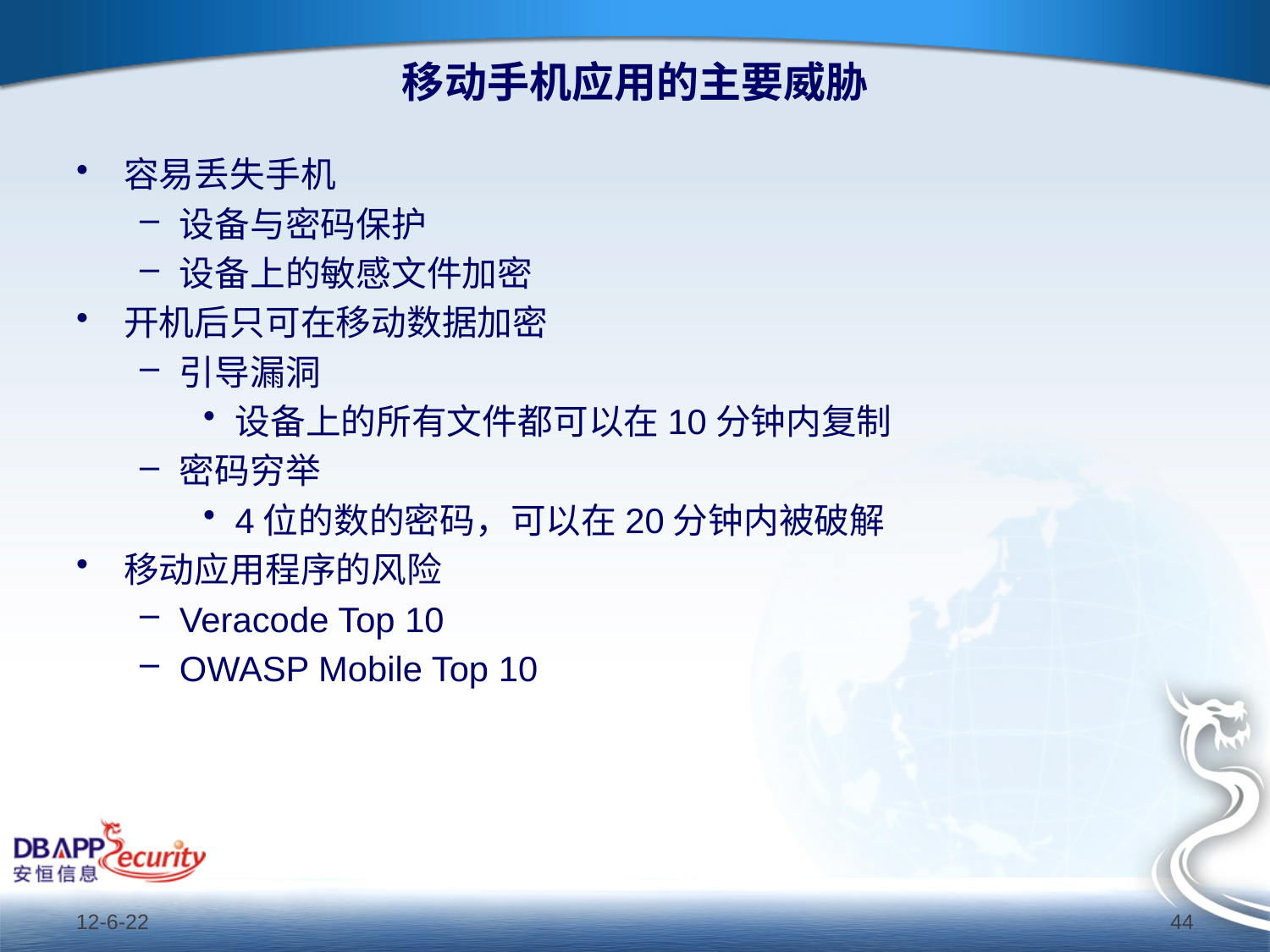

# 移动手机应用的主要威胁
容易丢失手机
设备与密码保护
设备上的敏感文件加密
开机后只可在移动数据加密
引导漏洞
设备上的所有文件都可以在10分钟内复制
密码穷举
4位的数的密码，可以在20分钟内被破解
移动应用程序的风险
Veracode Top 10
OWASP Mobile Top 10